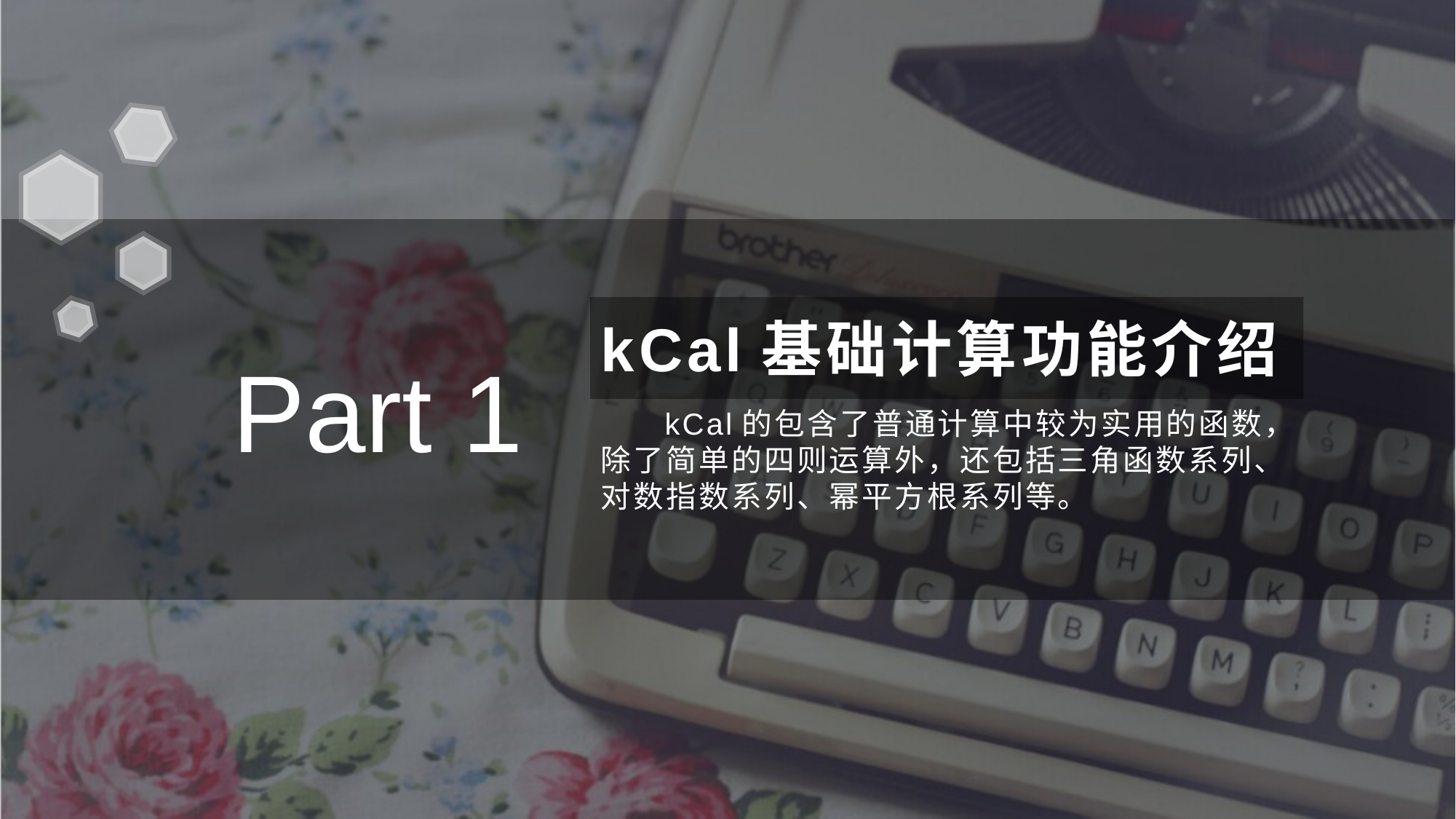

# kCal基础计算功能介绍

Part 1
      kCal的包含了普通计算中较为实用的函数，除了简单的四则运算外，还包括三角函数系列、对数指数系列、幂平方根系列等。